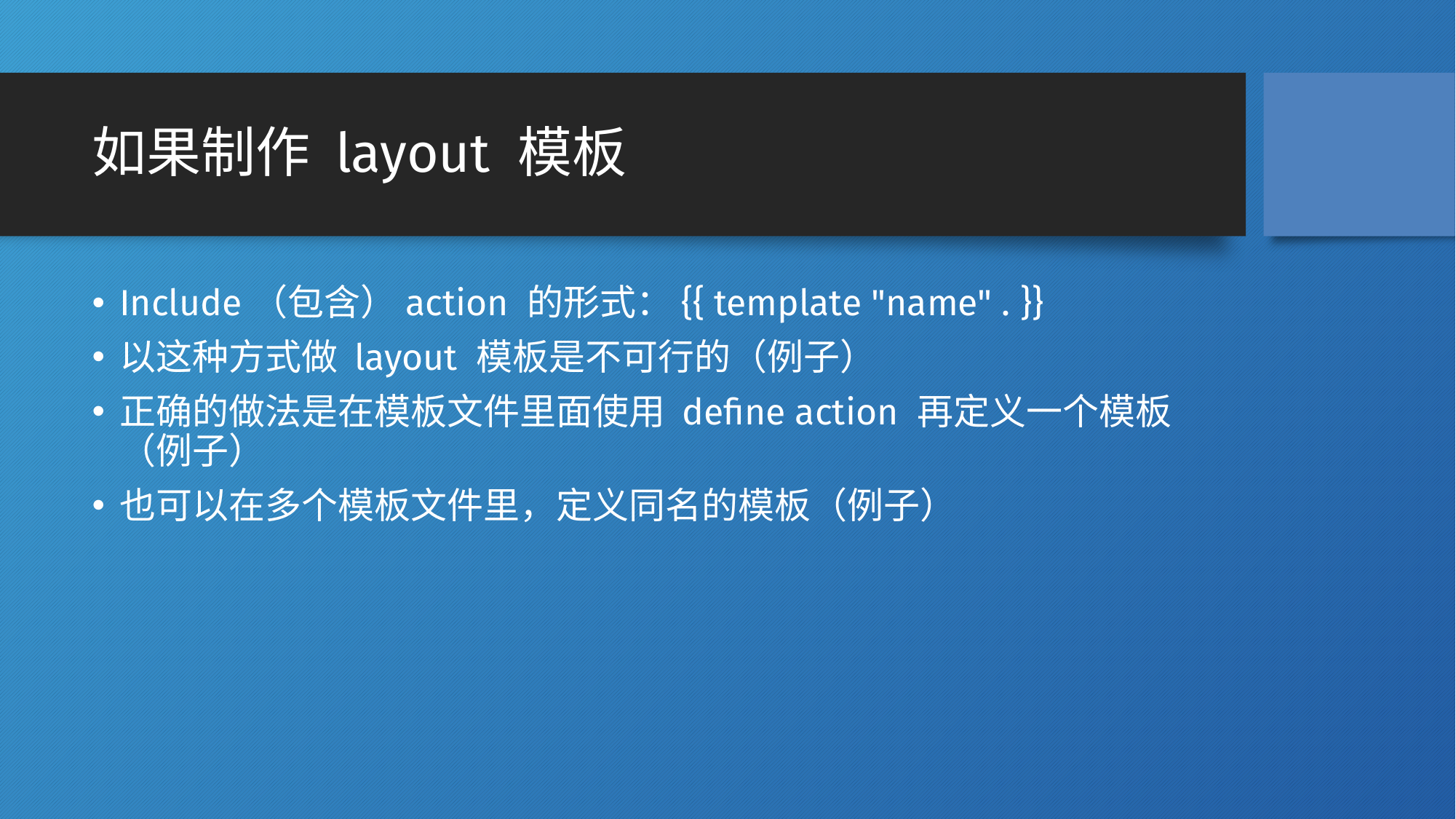

# 如果制作 layout 模板
Include（包含）action 的形式：{{ template "name" . }}
以这种方式做 layout 模板是不可行的（例子）
正确的做法是在模板文件里面使用 define action 再定义一个模板（例子）
也可以在多个模板文件里，定义同名的模板（例子）